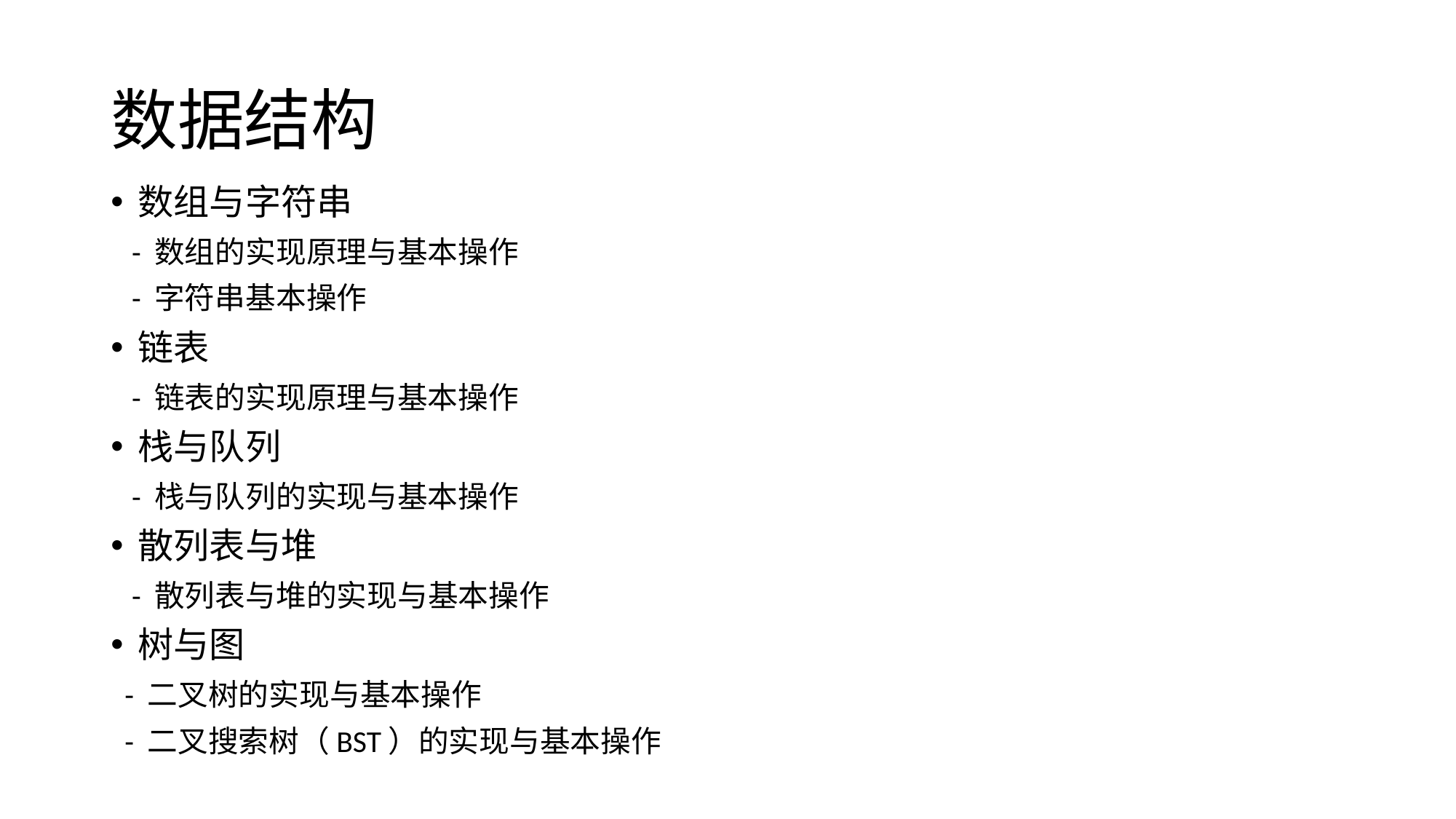

# 数据结构
数组与字符串
   - 数组的实现原理与基本操作
   - 字符串基本操作
链表
   - 链表的实现原理与基本操作
栈与队列
   - 栈与队列的实现与基本操作
散列表与堆
   - 散列表与堆的实现与基本操作
树与图
  - 二叉树的实现与基本操作
  - 二叉搜索树（BST）的实现与基本操作